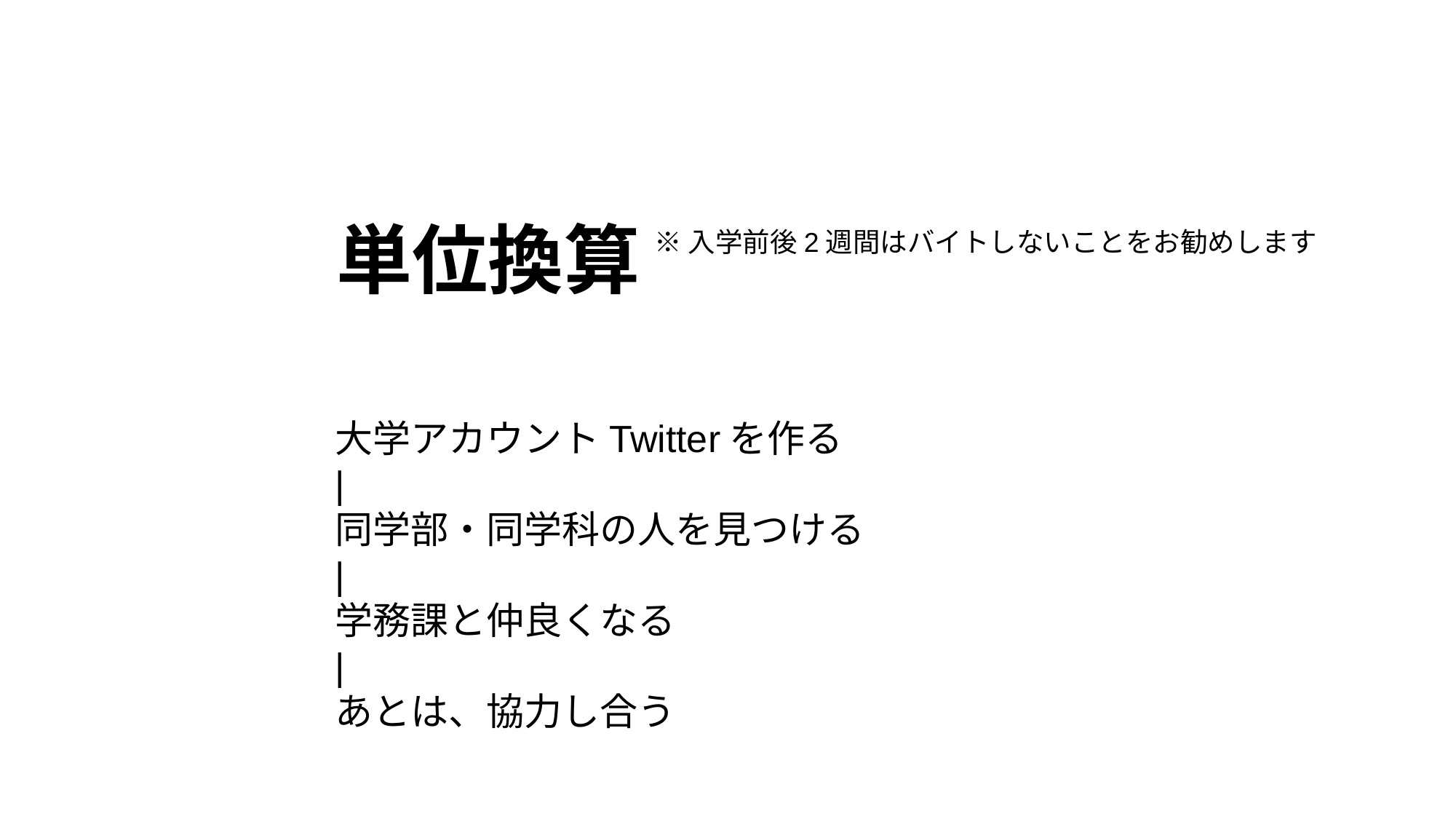

単位換算
※入学前後2週間はバイトしないことをお勧めします

大学アカウントTwitterを作る
|
同学部・同学科の人を見つける
|
学務課と仲良くなる
|
あとは、協力し合う